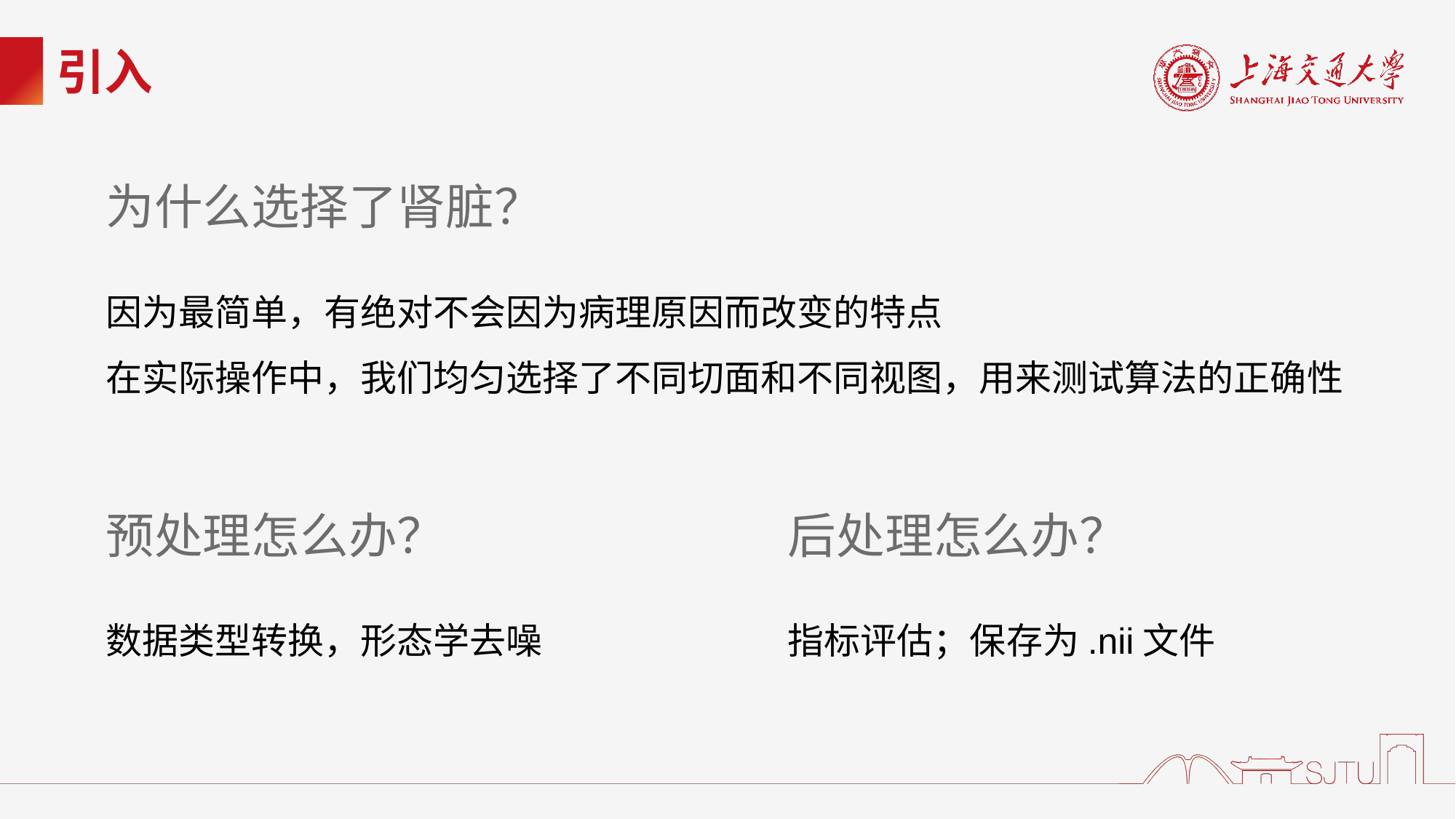

# 引入
为什么选择了肾脏？

因为最简单，有绝对不会因为病理原因而改变的特点
在实际操作中，我们均匀选择了不同切面和不同视图，用来测试算法的正确性
后处理怎么办？

指标评估；保存为.nii文件
预处理怎么办？

数据类型转换，形态学去噪